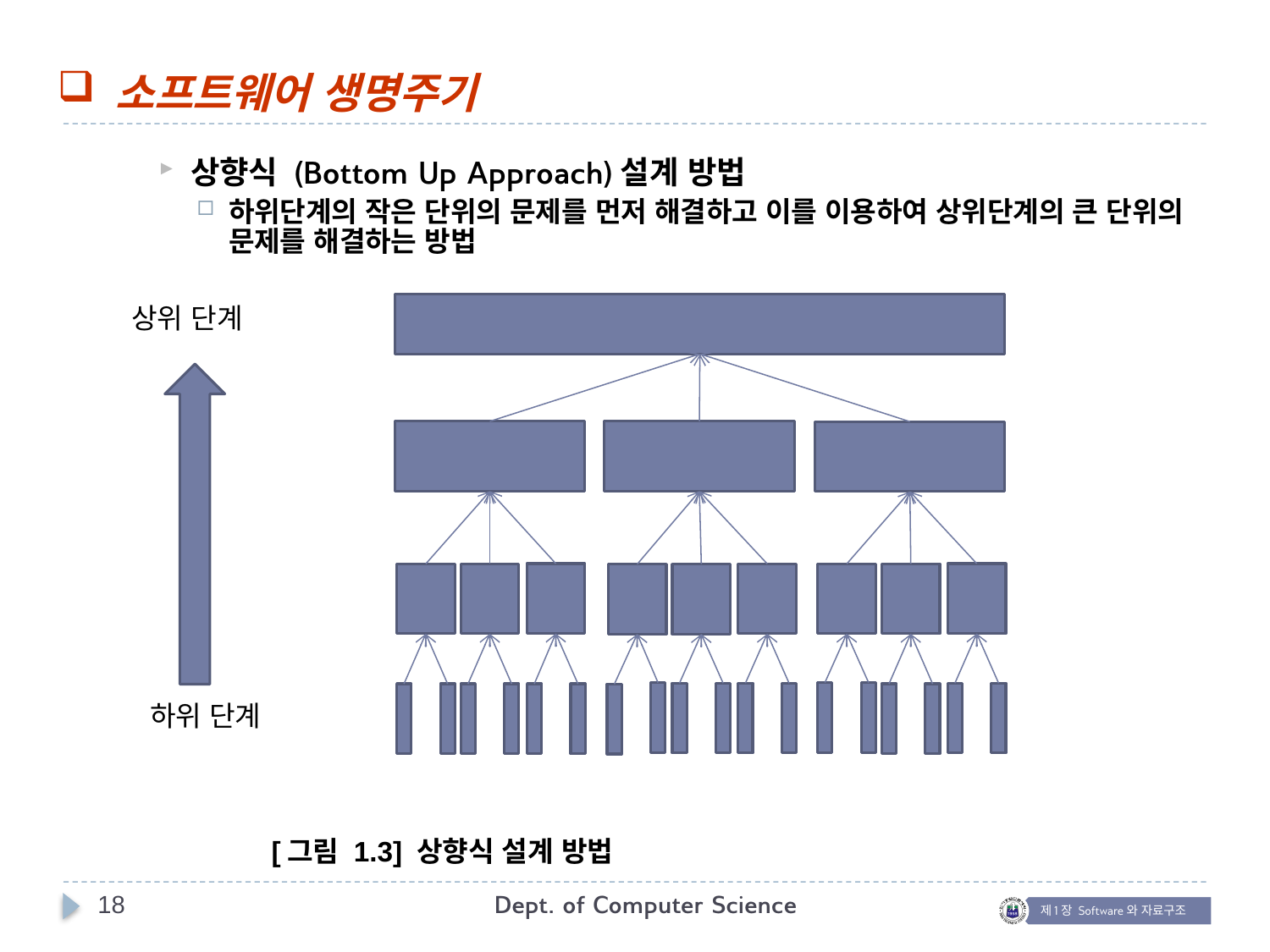

소프트웨어 생명주기
상향식 (Bottom Up Approach)설계 방법
하위단계의 작은 단위의 문제를 먼저 해결하고 이를 이용하여 상위단계의 큰 단위의 문제를 해결하는 방법

상위 단계

하위 단계
[그림 1.3] 상향식 설계 방법
18
Dept. of Computer Science